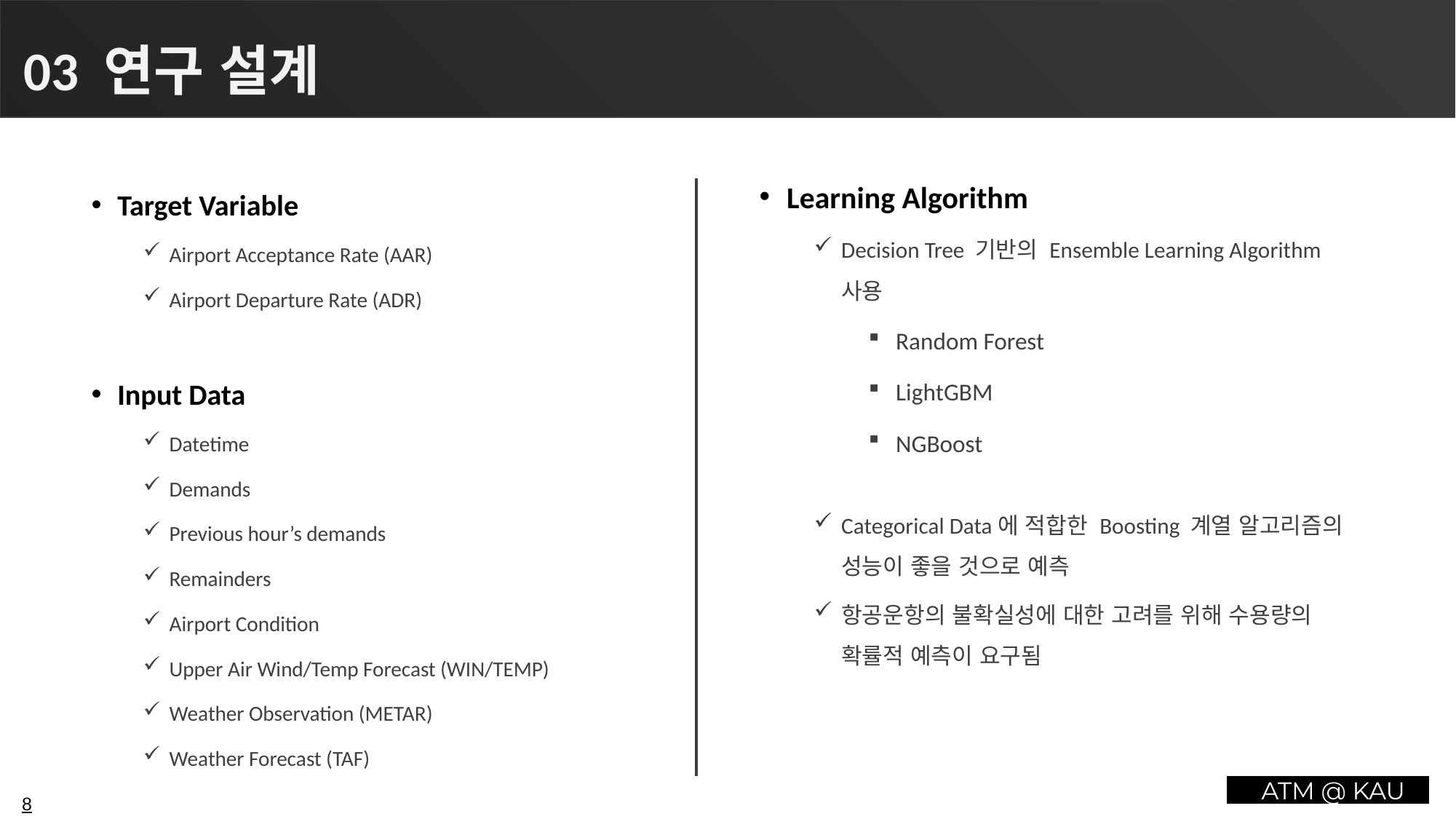

# 03 연구 설계

Learning Algorithm
Decision Tree 기반의 Ensemble Learning Algorithm 사용
Random Forest
LightGBM
NGBoost

Categorical Data에 적합한 Boosting 계열 알고리즘의 성능이 좋을 것으로 예측
항공운항의 불확실성에 대한 고려를 위해 수용량의 확률적 예측이 요구됨

Target Variable
Airport Acceptance Rate (AAR)
Airport Departure Rate (ADR)

Input Data
Datetime
Demands
Previous hour’s demands
Remainders
Airport Condition
Upper Air Wind/Temp Forecast (WIN/TEMP)
Weather Observation (METAR)
Weather Forecast (TAF)

ATM @ KAU
8